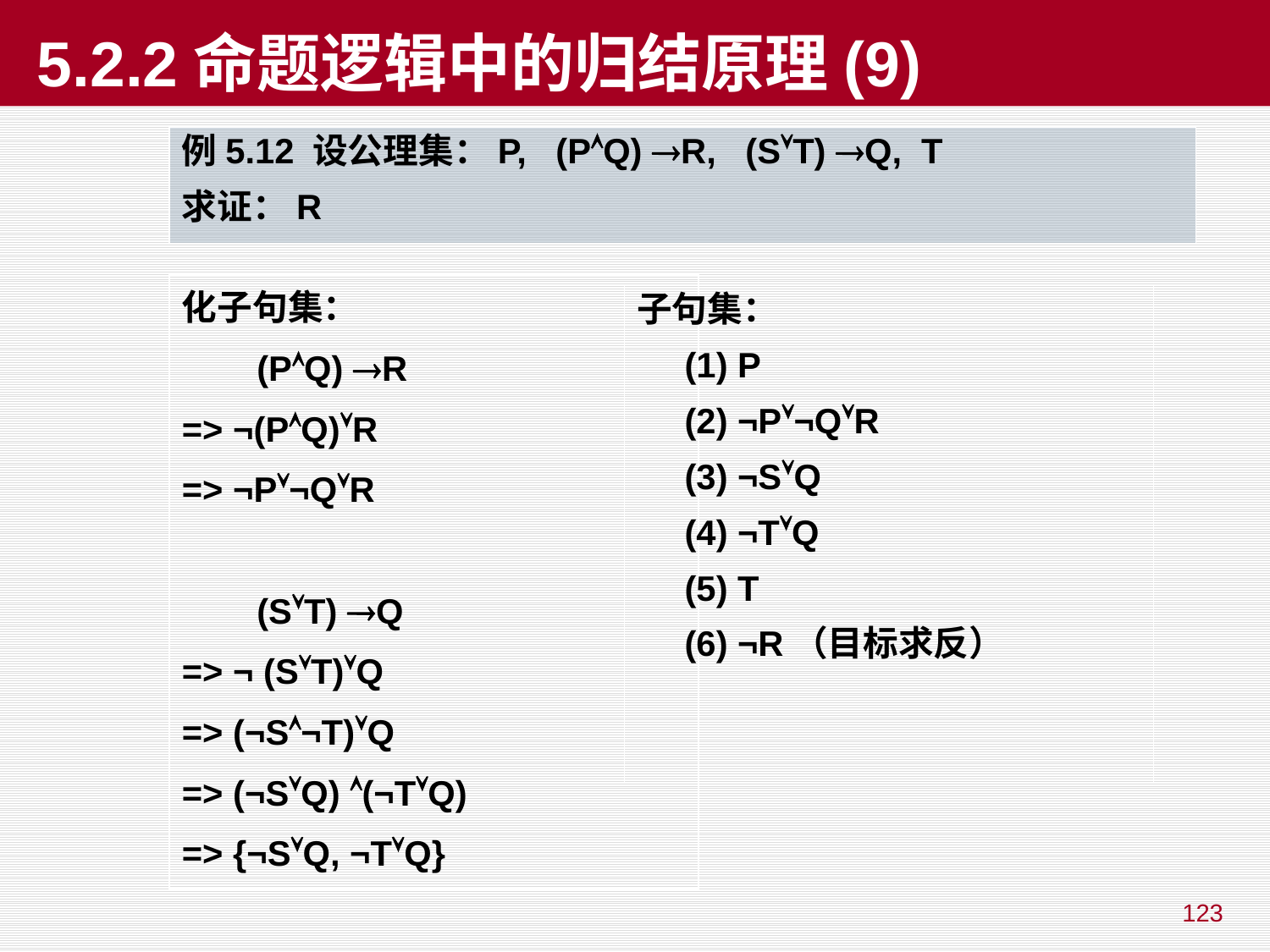

# 5.2.2命题逻辑中的归结原理(9)
例5.12 设公理集：P,   (P∧Q) →R,   (S∨T) →Q,  T
求证：R
化子句集：
	 (P∧Q) →R
=> ¬(P∧Q)∨R
=> ¬P∨¬Q∨R

	 (S∨T) →Q
=> ¬ (S∨T)∨Q
=> (¬S∧¬T)∨Q
=> (¬S∨Q) ∧(¬T∨Q)
=> {¬S∨Q, ¬T∨Q}
子句集：
	(1) P
	(2) ¬P∨¬Q∨R
	(3) ¬S∨Q
	(4) ¬T∨Q
	(5) T
	(6) ¬R（目标求反）

123